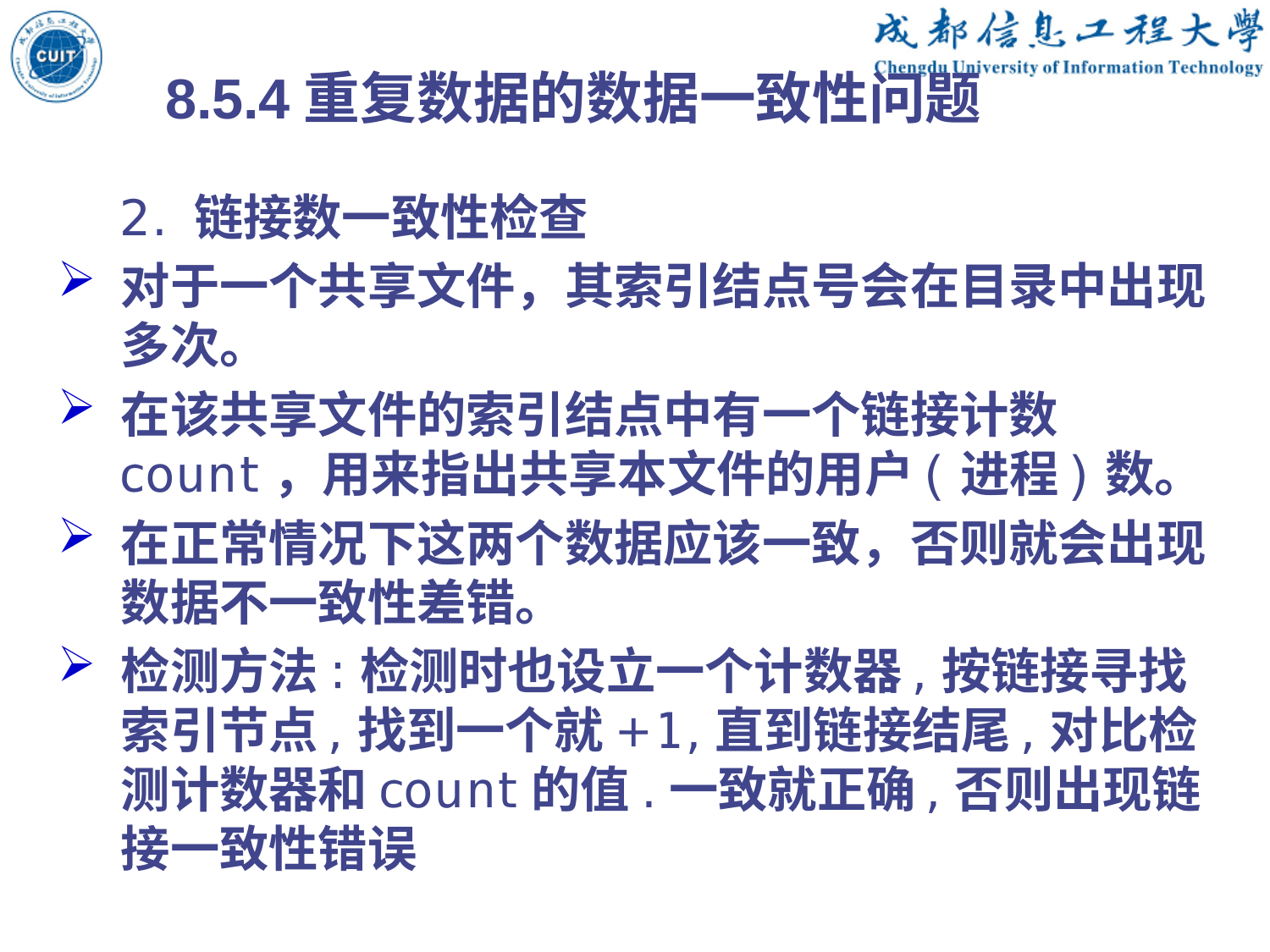

8.5.4重复数据的数据一致性问题
2. 链接数一致性检查
对于一个共享文件，其索引结点号会在目录中出现多次。
在该共享文件的索引结点中有一个链接计数count，用来指出共享本文件的用户(进程)数。
在正常情况下这两个数据应该一致，否则就会出现数据不一致性差错。
检测方法:检测时也设立一个计数器,按链接寻找索引节点,找到一个就+1,直到链接结尾,对比检测计数器和count的值.一致就正确,否则出现链接一致性错误